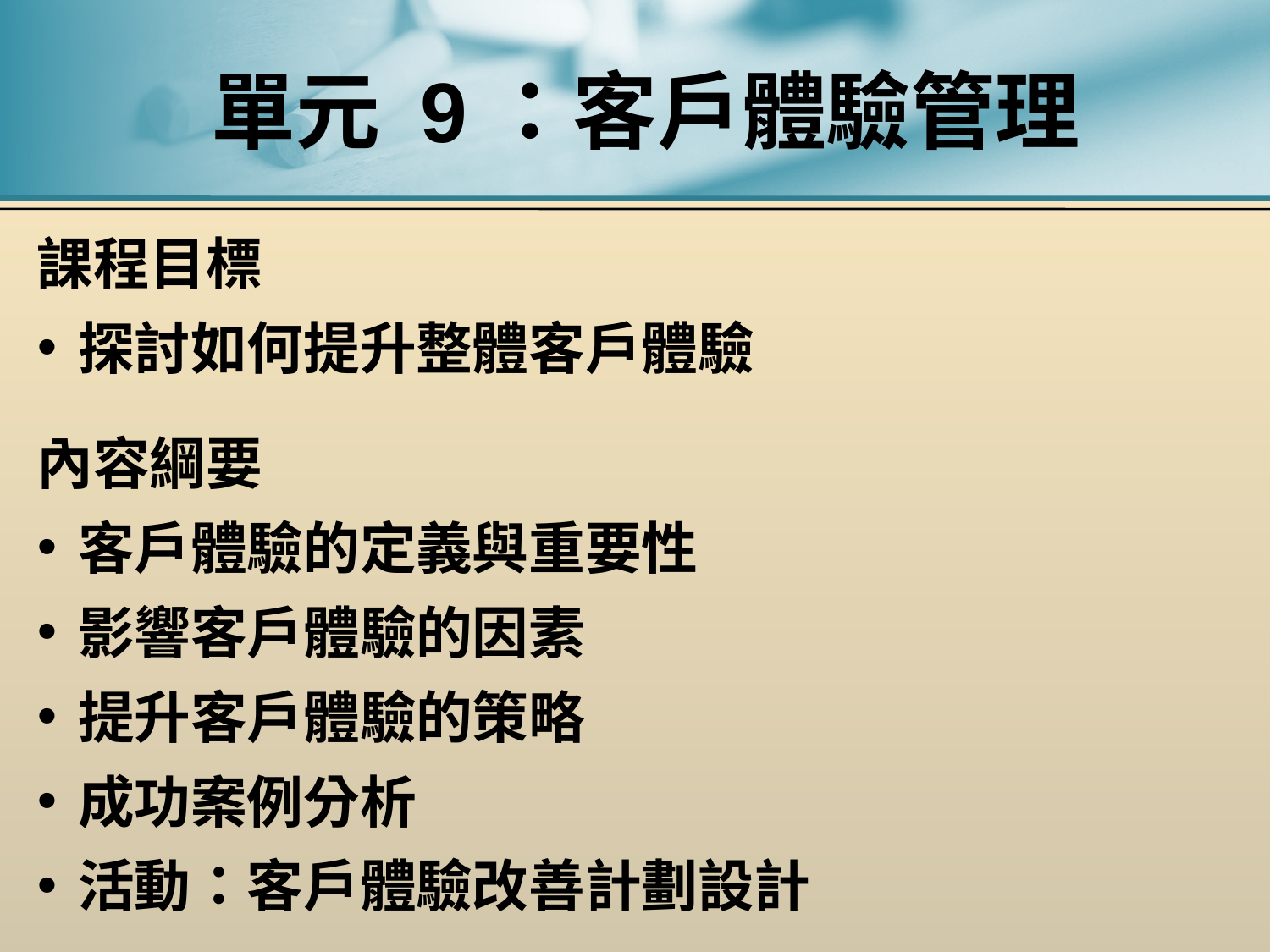

# 單元 9：客戶體驗管理
課程目標
探討如何提升整體客戶體驗
內容綱要
客戶體驗的定義與重要性
影響客戶體驗的因素
提升客戶體驗的策略
成功案例分析
活動：客戶體驗改善計劃設計